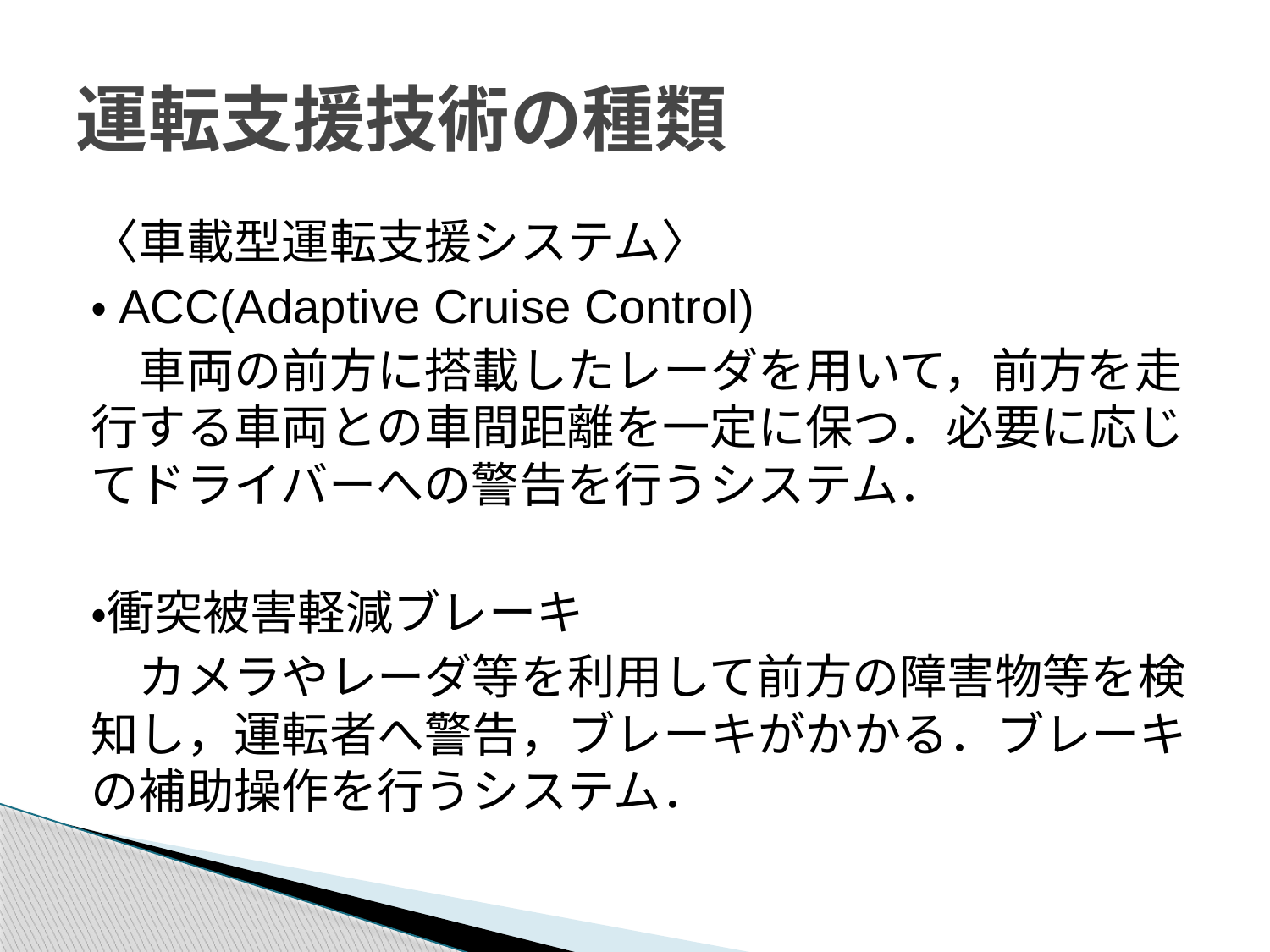

# 運転支援技術の種類
〈車載型運転支援システム〉
・ACC(Adaptive Cruise Control)
　車両の前方に搭載したレーダを用いて，前方を走行する車両との車間距離を一定に保つ．必要に応じてドライバーへの警告を行うシステム．

・衝突被害軽減ブレーキ
　カメラやレーダ等を利用して前方の障害物等を検知し，運転者へ警告，ブレーキがかかる．ブレーキの補助操作を行うシステム．